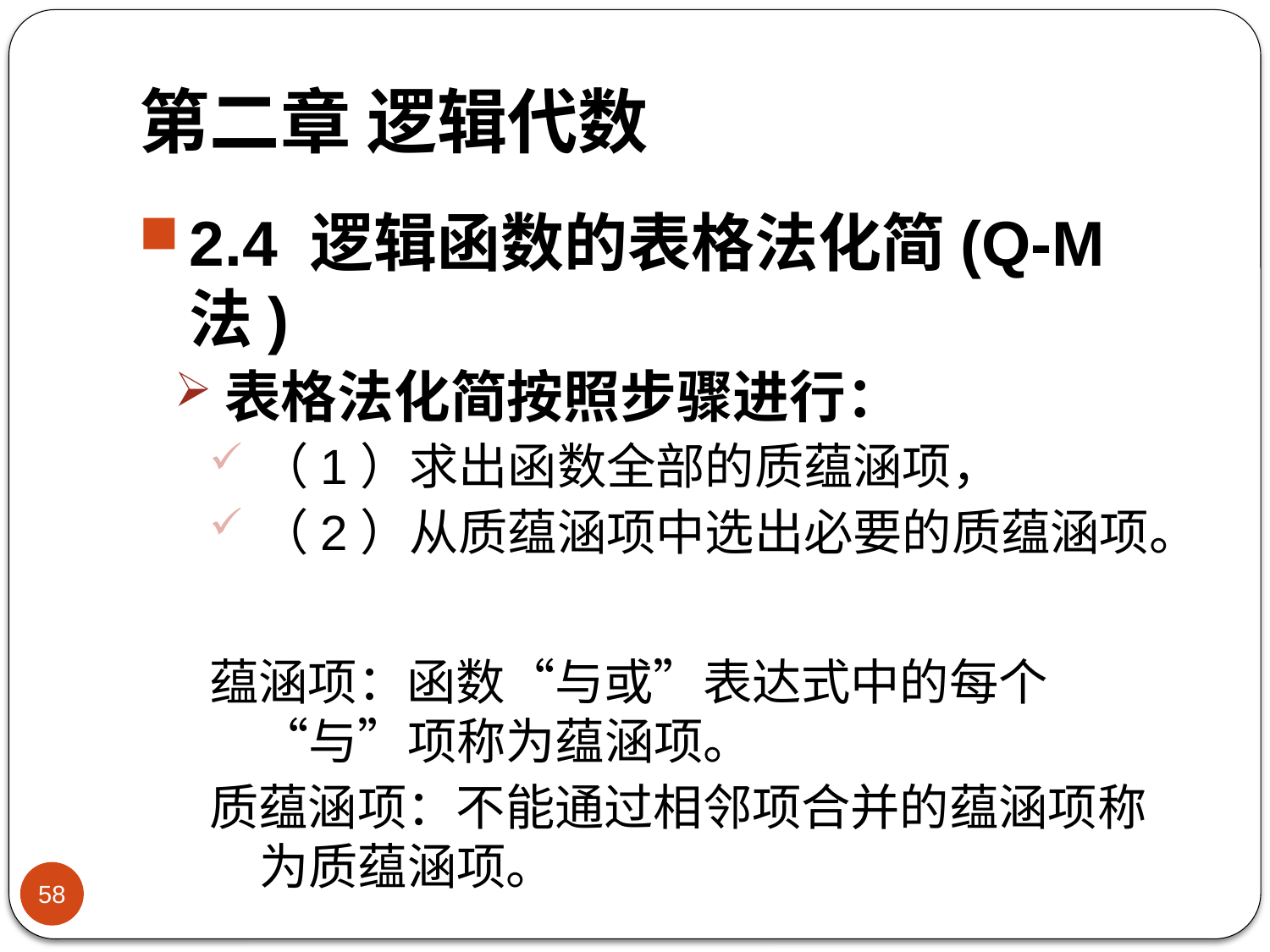

# 第二章 逻辑代数
2.4 逻辑函数的表格法化简(Q-M法)
表格法化简按照步骤进行：
（1）求出函数全部的质蕴涵项，
（2）从质蕴涵项中选出必要的质蕴涵项。

蕴涵项：函数“与或”表达式中的每个“与”项称为蕴涵项。
质蕴涵项：不能通过相邻项合并的蕴涵项称为质蕴涵项。

58